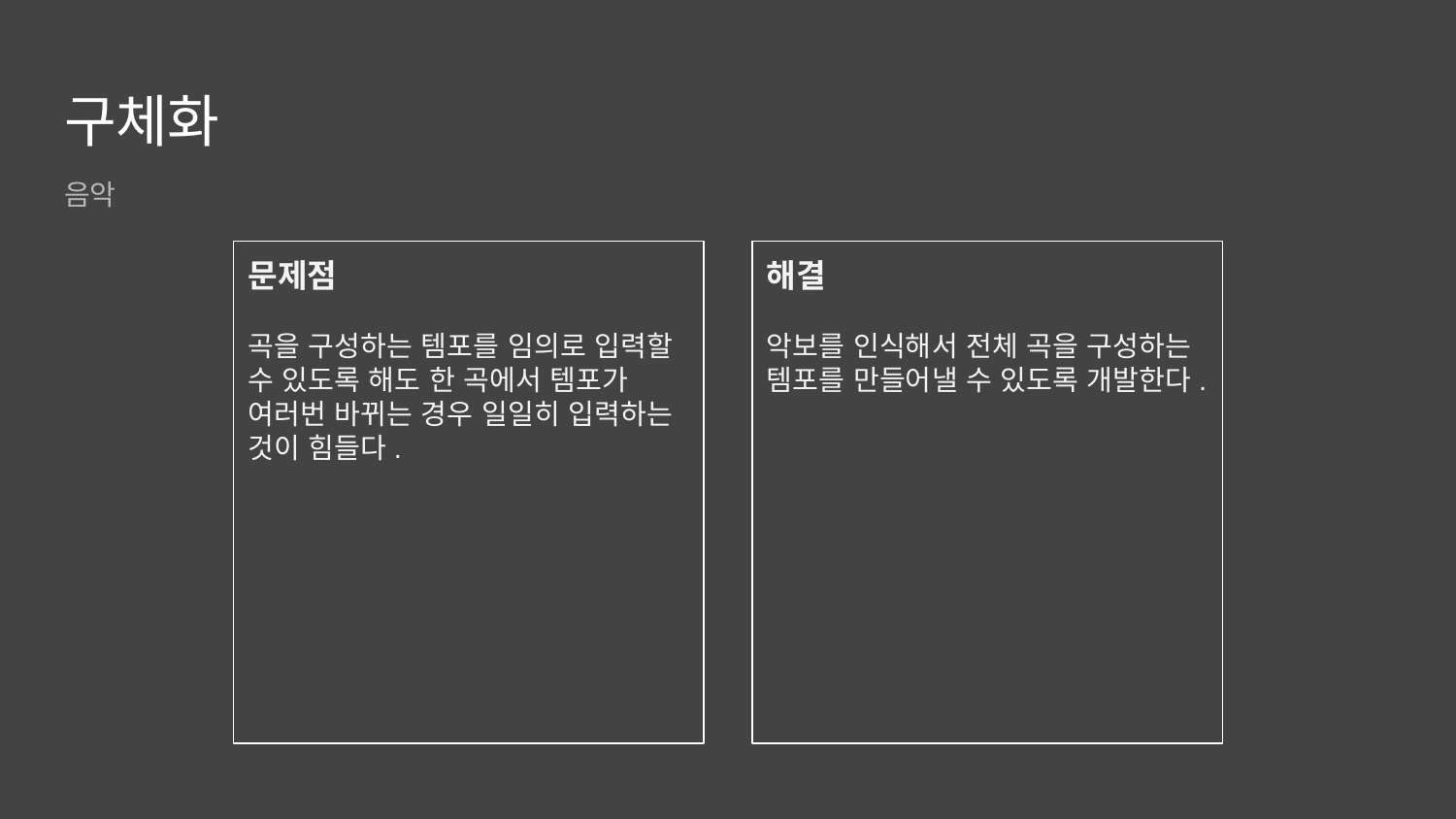

# 구체화
음악
문제점

곡을 구성하는 템포를 임의로 입력할 수 있도록 해도 한 곡에서 템포가  여러번 바뀌는 경우 일일히 입력하는 것이 힘들다.
해결

악보를 인식해서 전체 곡을 구성하는 템포를 만들어낼 수 있도록 개발한다.